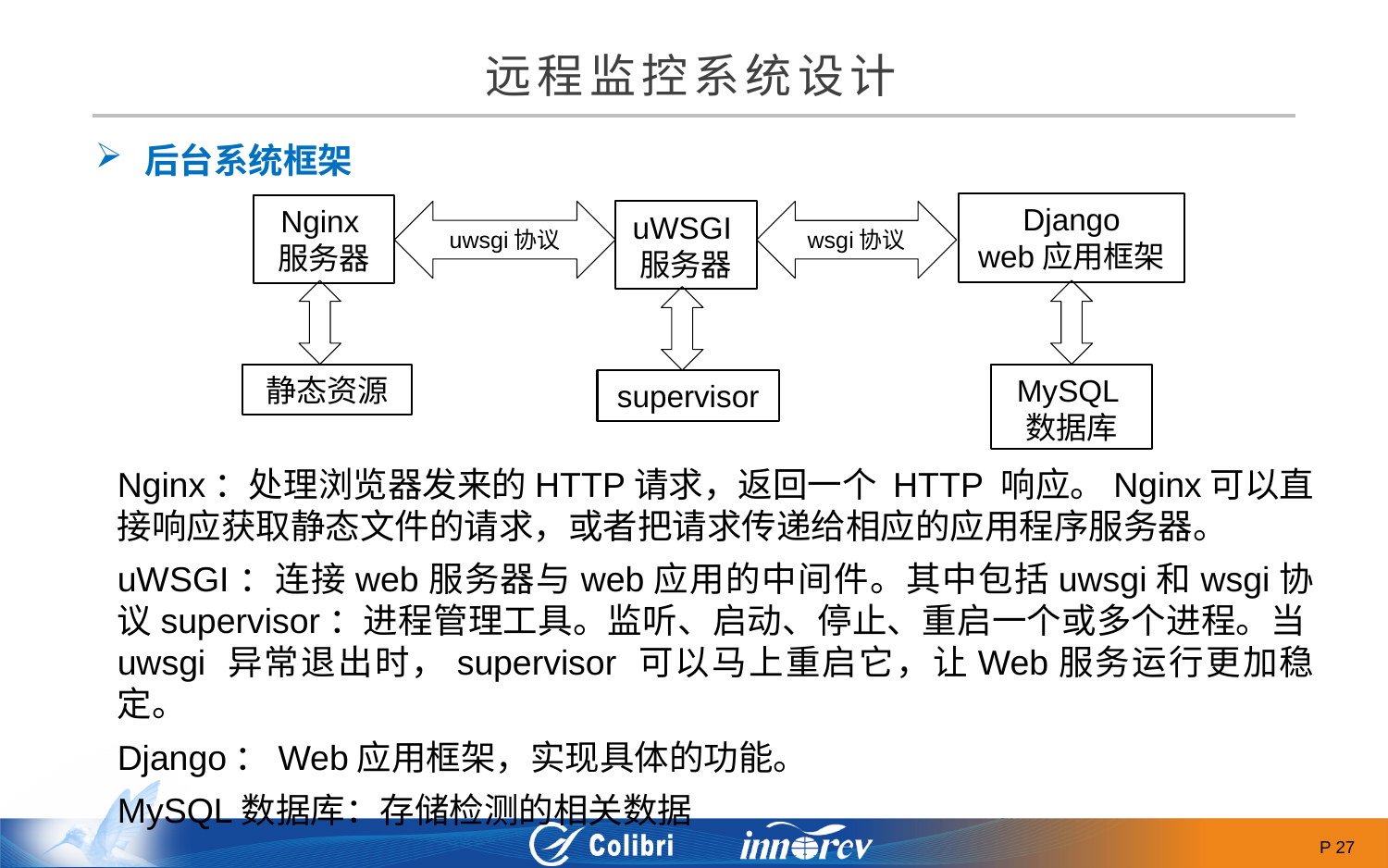

远程监控系统设计
 后台系统框架

Django
web应用框架
Nginx服务器
uwsgi协议
uWSGI服务器
wsgi协议

MySQL数据库
静态资源
supervisor
Nginx：处理浏览器发来的HTTP请求，返回一个 HTTP 响应。Nginx可以直接响应获取静态文件的请求，或者把请求传递给相应的应用程序服务器。
uWSGI：连接web服务器与web应用的中间件。其中包括uwsgi和wsgi协议supervisor：进程管理工具。监听、启动、停止、重启一个或多个进程。当uwsgi 异常退出时，supervisor 可以马上重启它，让Web服务运行更加稳定。
Django：Web应用框架，实现具体的功能。
MySQL数据库：存储检测的相关数据